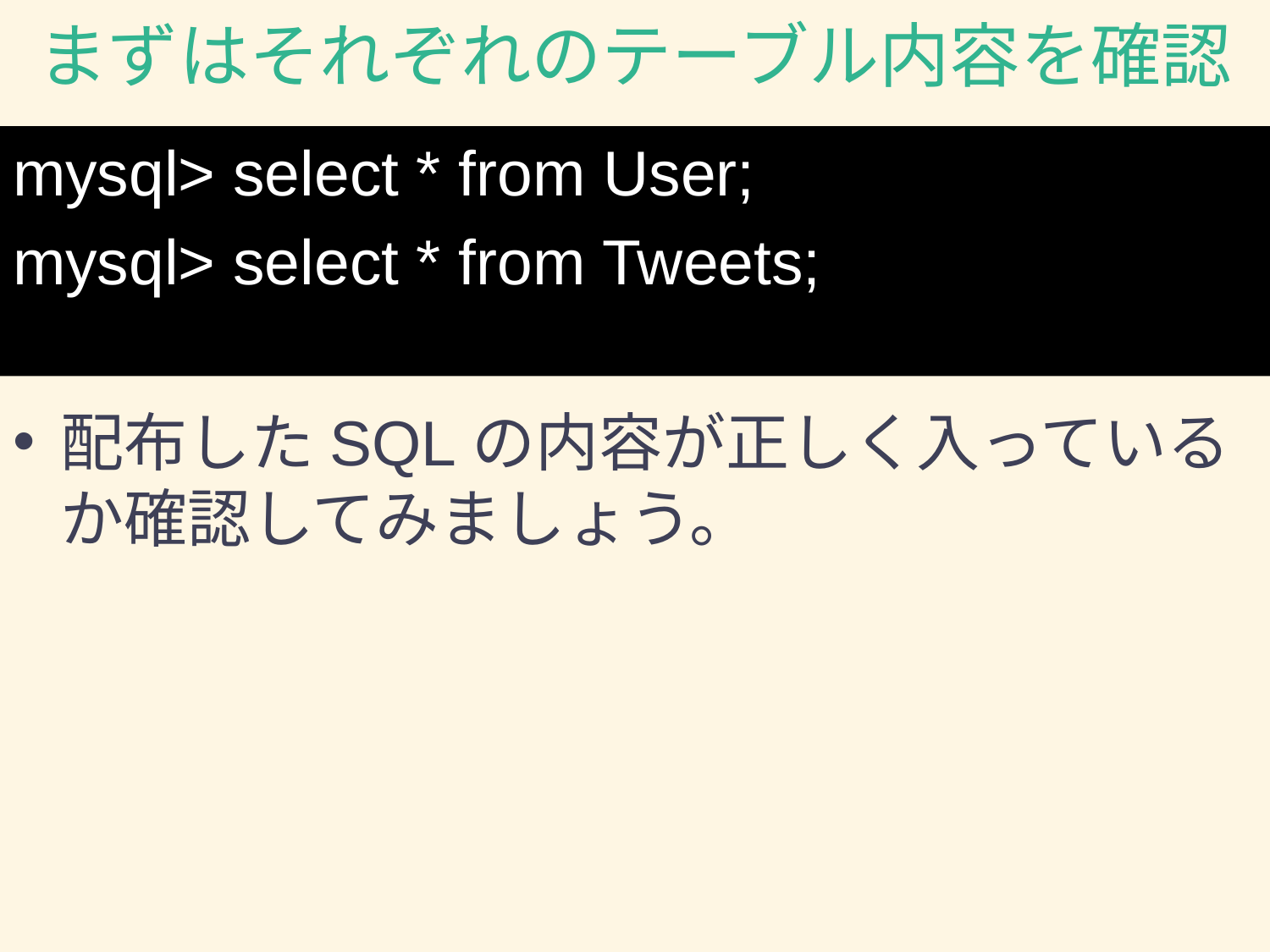

# まずはそれぞれのテーブル内容を確認
mysql> select * from User;
mysql> select * from Tweets;

配布したSQLの内容が正しく入っているか確認してみましょう。